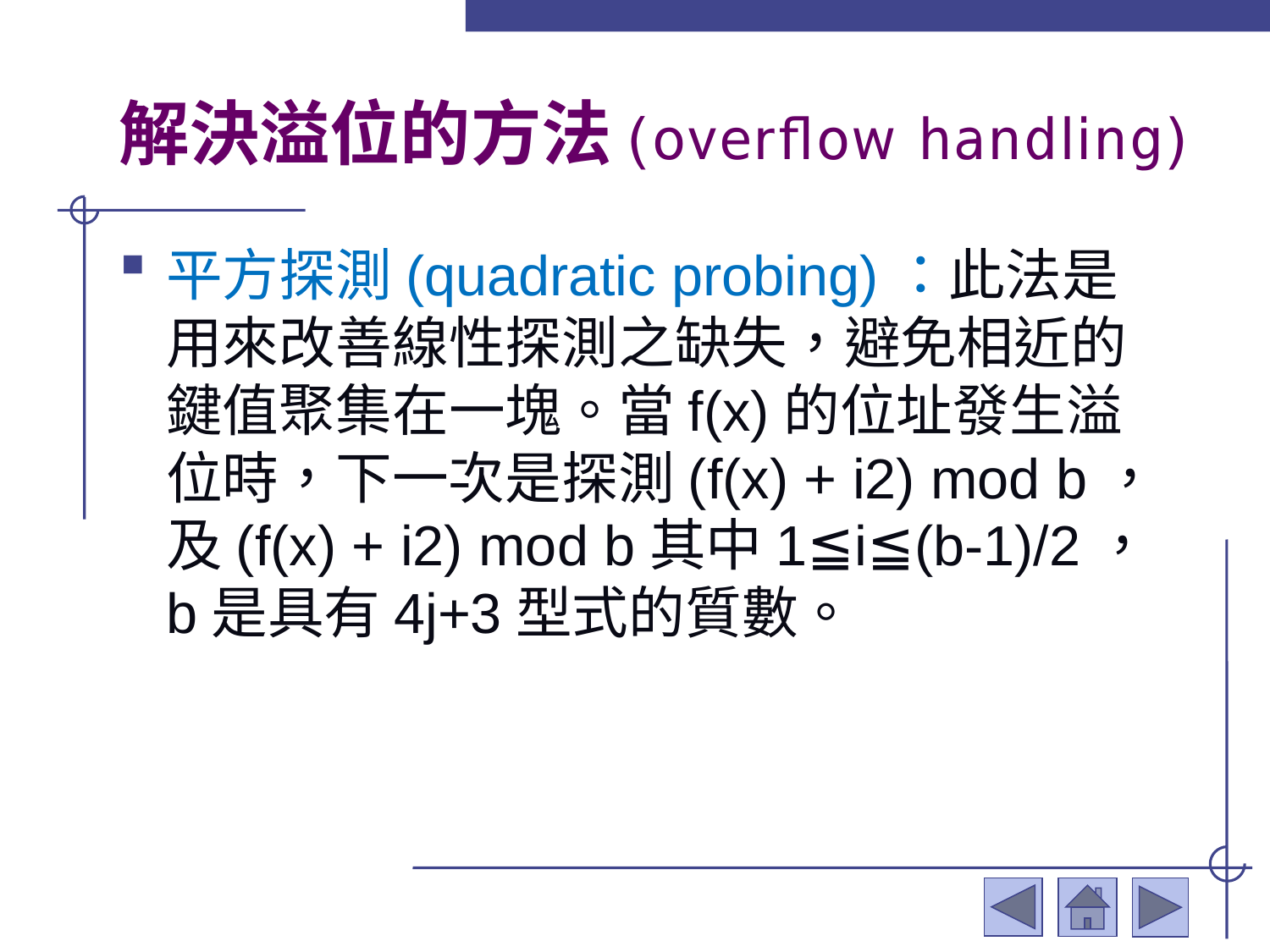

# 解決溢位的方法(overflow handling)
平方探測(quadratic probing)：此法是用來改善線性探測之缺失，避免相近的鍵值聚集在一塊。當f(x)的位址發生溢位時，下一次是探測(f(x) + i2) mod b，及(f(x) + i2) mod b其中1≦i≦(b-1)/2，b是具有4j+3型式的質數。